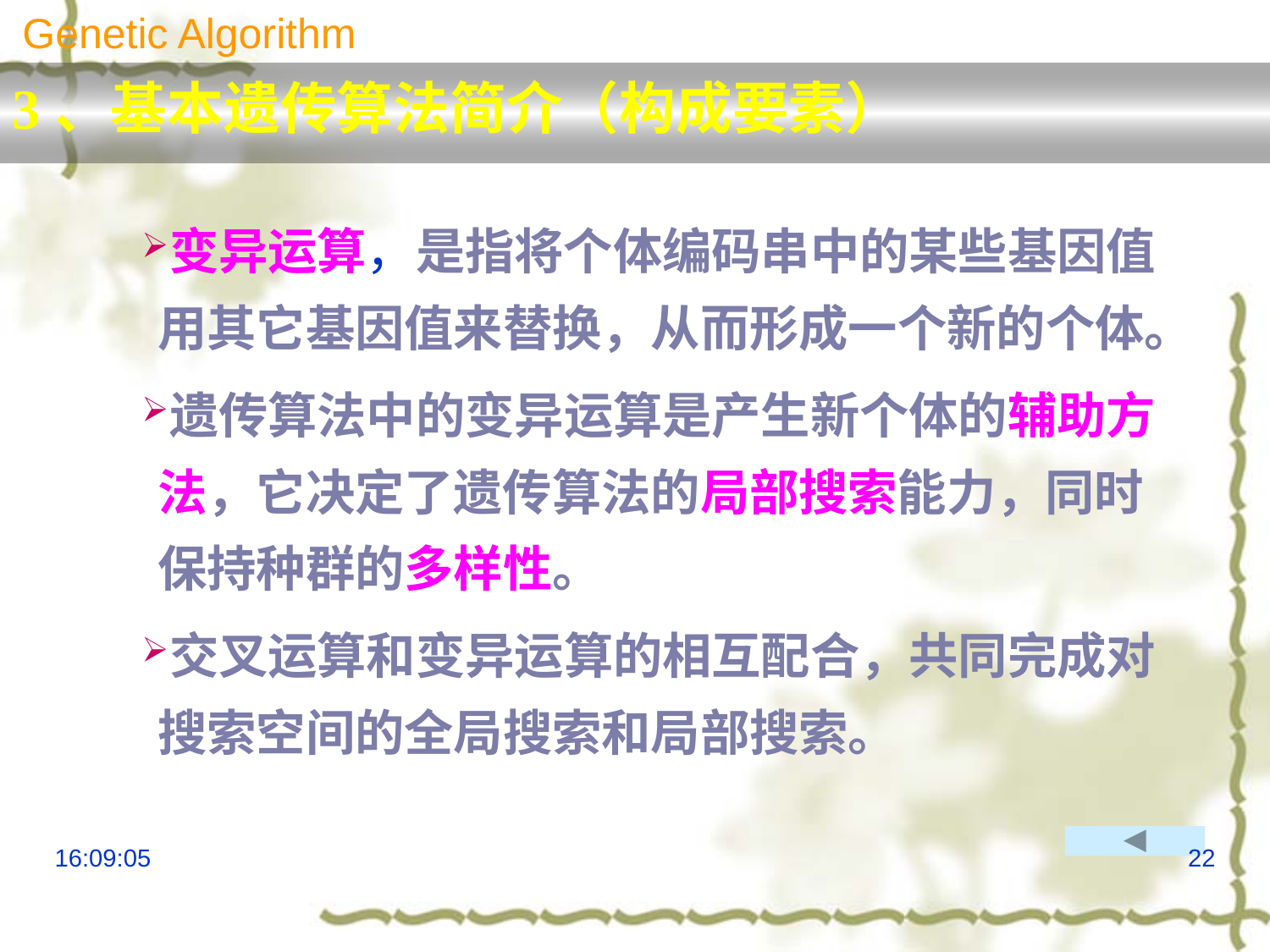

Genetic Algorithm
3、基本遗传算法简介（构成要素）
变异运算，是指将个体编码串中的某些基因值用其它基因值来替换，从而形成一个新的个体。
遗传算法中的变异运算是产生新个体的辅助方法，它决定了遗传算法的局部搜索能力，同时保持种群的多样性。
交叉运算和变异运算的相互配合，共同完成对搜索空间的全局搜索和局部搜索。

16:09:05
22